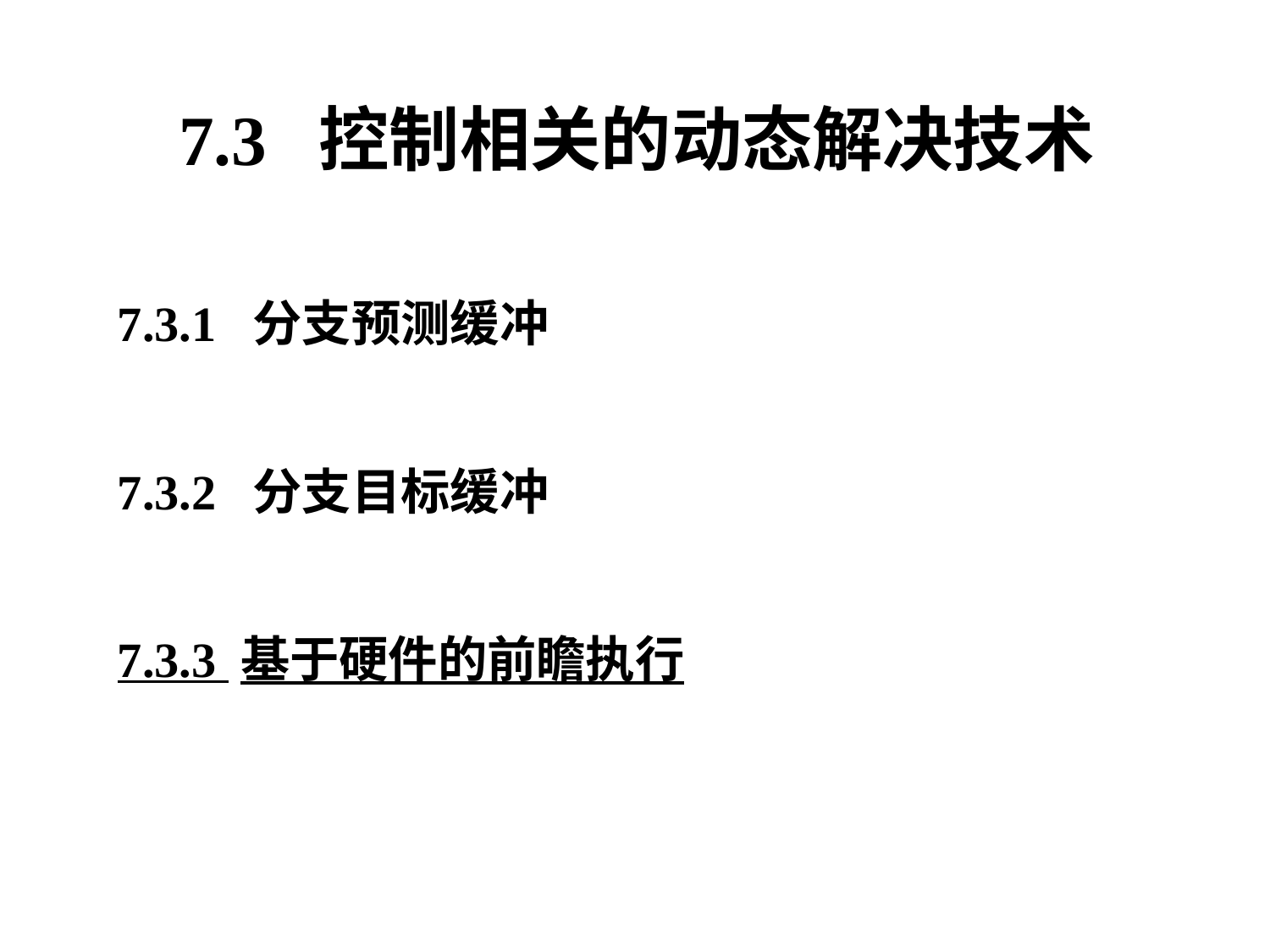

# 7.3  控制相关的动态解决技术
7.3.1  分支预测缓冲

7.3.2  分支目标缓冲

7.3.3 基于硬件的前瞻执行